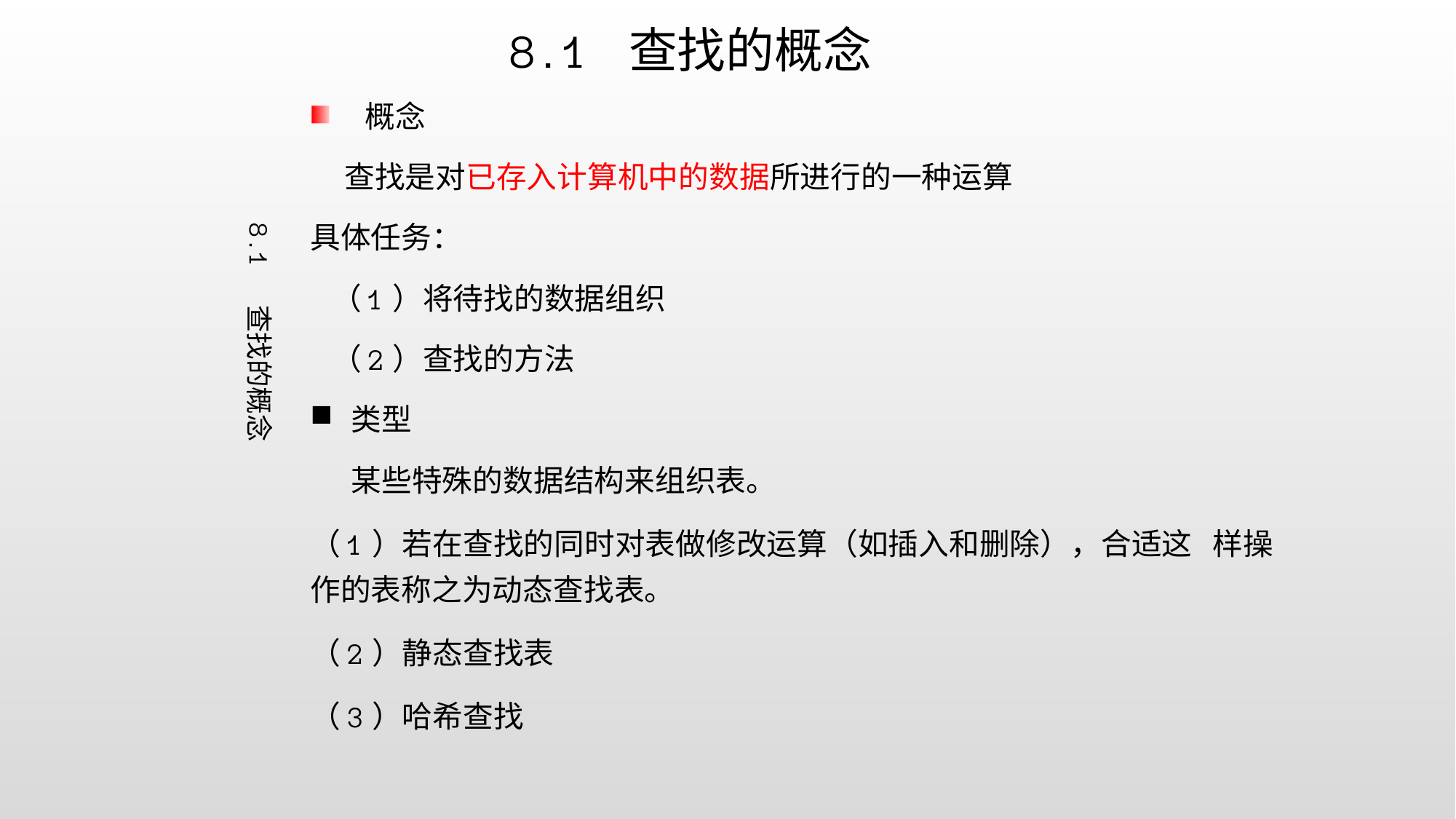

8.1 查找的概念
概念
    查找是对已存入计算机中的数据所进行的一种运算
具体任务：
  （1）将待找的数据组织
  （2）查找的方法
类型
     某些特殊的数据结构来组织表。
（1）若在查找的同时对表做修改运算（如插入和删除），合适这   样操作的表称之为动态查找表。
（2）静态查找表
（3）哈希查找
8.1  查找的概念